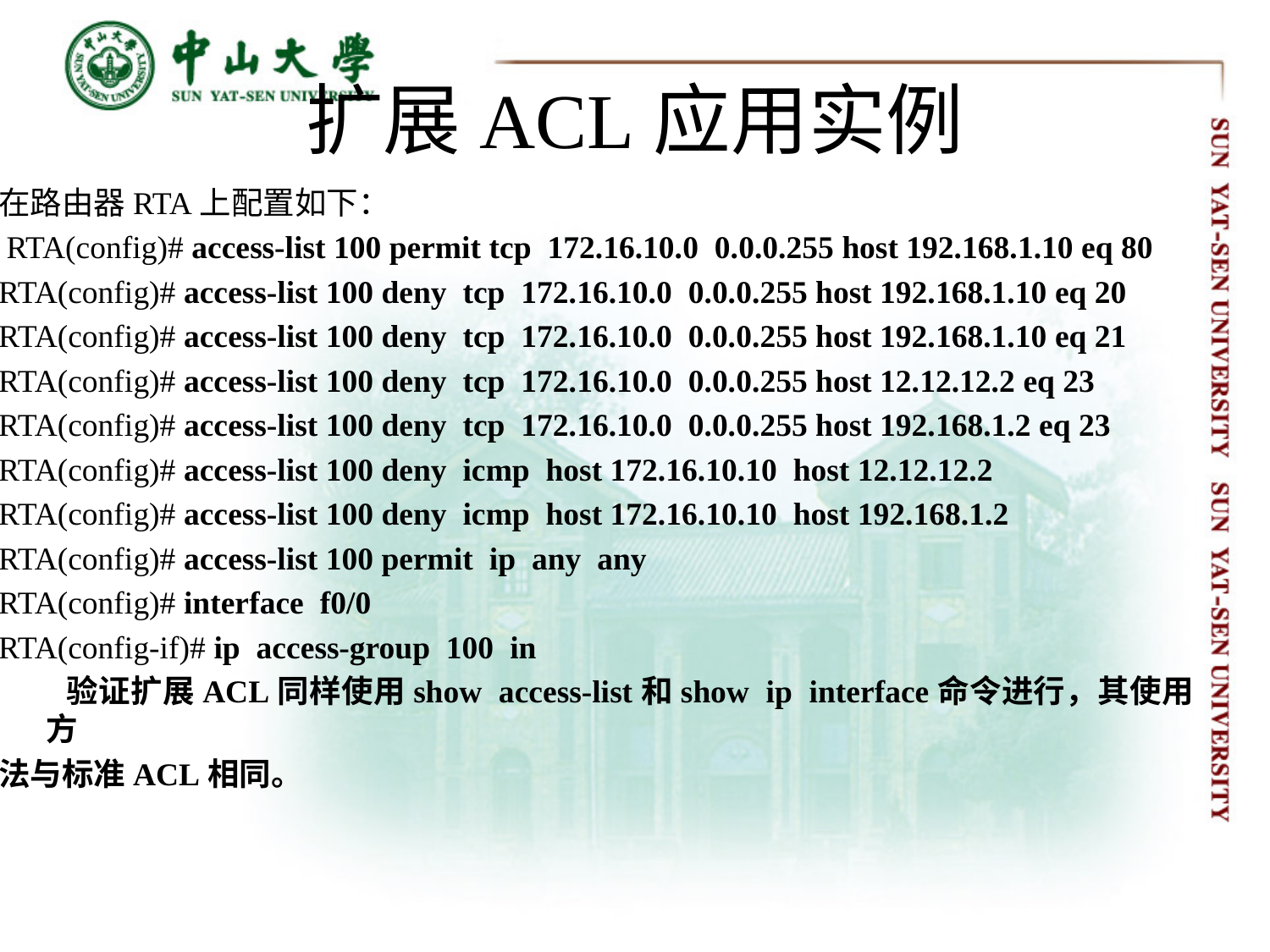

# 扩展ACL应用实例
在路由器RTA上配置如下：
 RTA(config)# access-list 100 permit tcp  172.16.10.0  0.0.0.255 host 192.168.1.10 eq 80
RTA(config)# access-list 100 deny  tcp  172.16.10.0  0.0.0.255 host 192.168.1.10 eq 20
RTA(config)# access-list 100 deny  tcp  172.16.10.0  0.0.0.255 host 192.168.1.10 eq 21
RTA(config)# access-list 100 deny  tcp  172.16.10.0  0.0.0.255 host 12.12.12.2 eq 23
RTA(config)# access-list 100 deny  tcp  172.16.10.0  0.0.0.255 host 192.168.1.2 eq 23
RTA(config)# access-list 100 deny  icmp  host 172.16.10.10  host 12.12.12.2
RTA(config)# access-list 100 deny  icmp  host 172.16.10.10  host 192.168.1.2
RTA(config)# access-list 100 permit  ip  any  any
RTA(config)# interface  f0/0
RTA(config-if)# ip  access-group  100  in
        验证扩展ACL同样使用show  access-list和show  ip  interface命令进行，其使用方
法与标准ACL相同。